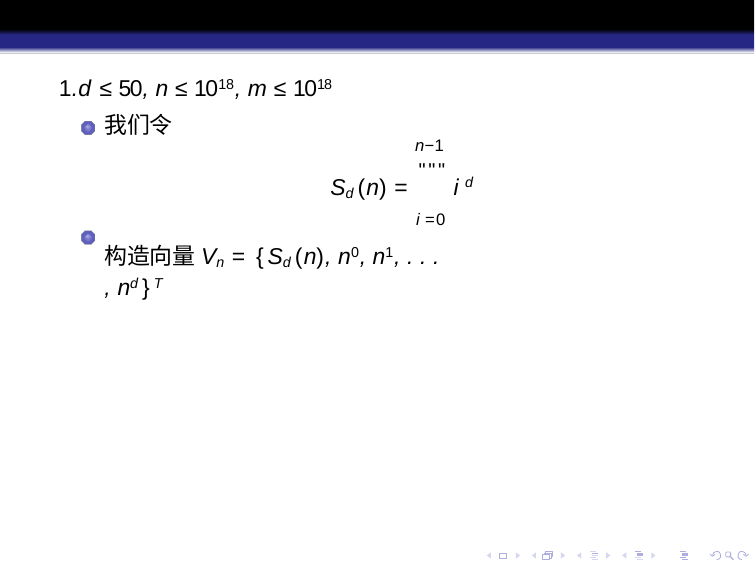

1.d ≤ 50, n ≤ 1018, m ≤ 1018
我们令
n−1
Sd (n) = """ i d
i =0

构造向量Vn  = {Sd (n), n0, n1, . . . , nd }T